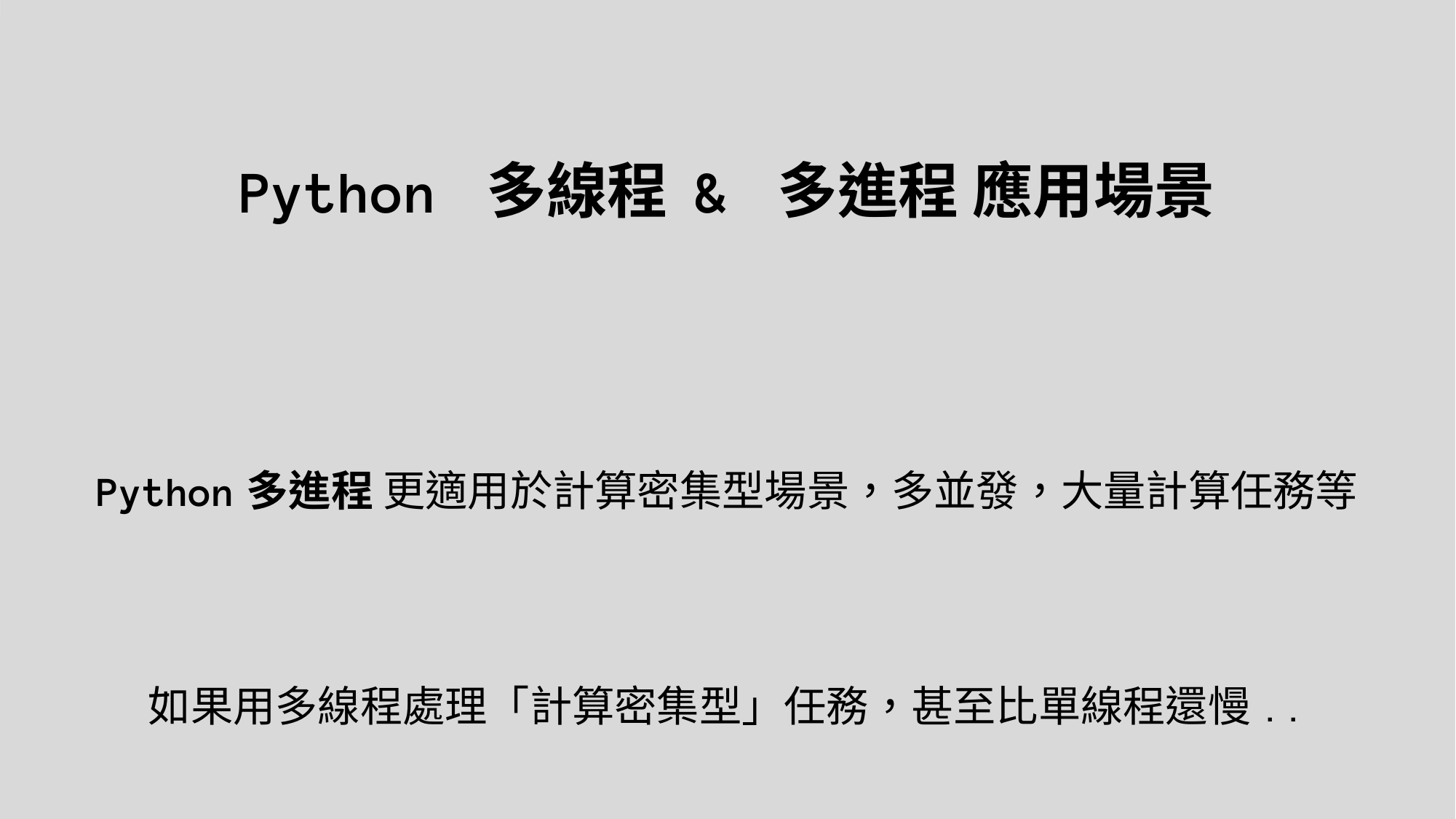

Python 多線程 & 多進程 應用場景
Python多進程 更適用於計算密集型場景，多並發，大量計算任務等
如果用多線程處理「計算密集型」任務，甚至比單線程還慢..